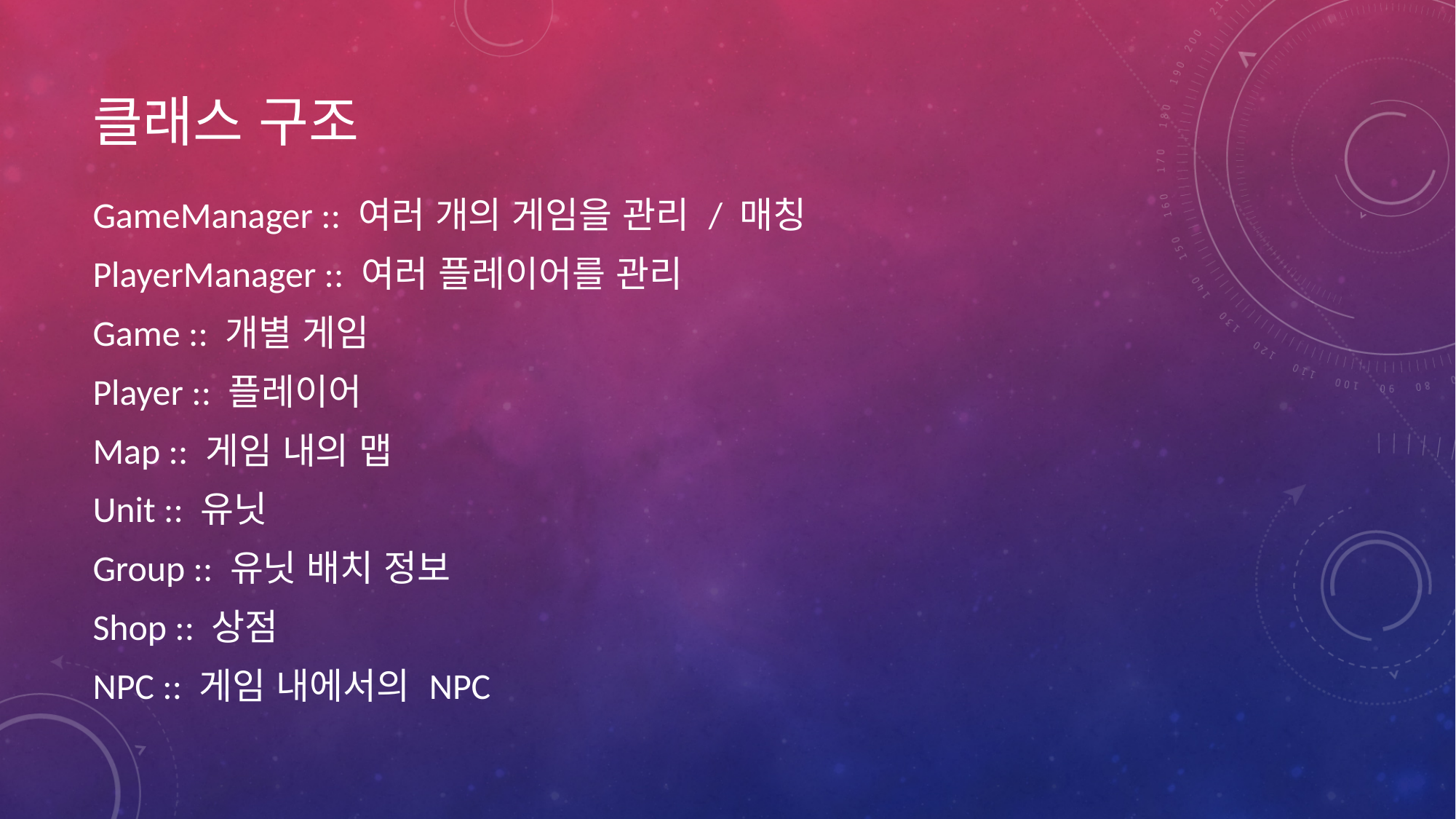

# 클래스 구조
GameManager :: 여러 개의 게임을 관리 / 매칭
PlayerManager :: 여러 플레이어를 관리
Game :: 개별 게임
Player :: 플레이어
Map :: 게임 내의 맵
Unit :: 유닛
Group :: 유닛 배치 정보
Shop :: 상점
NPC :: 게임 내에서의 NPC